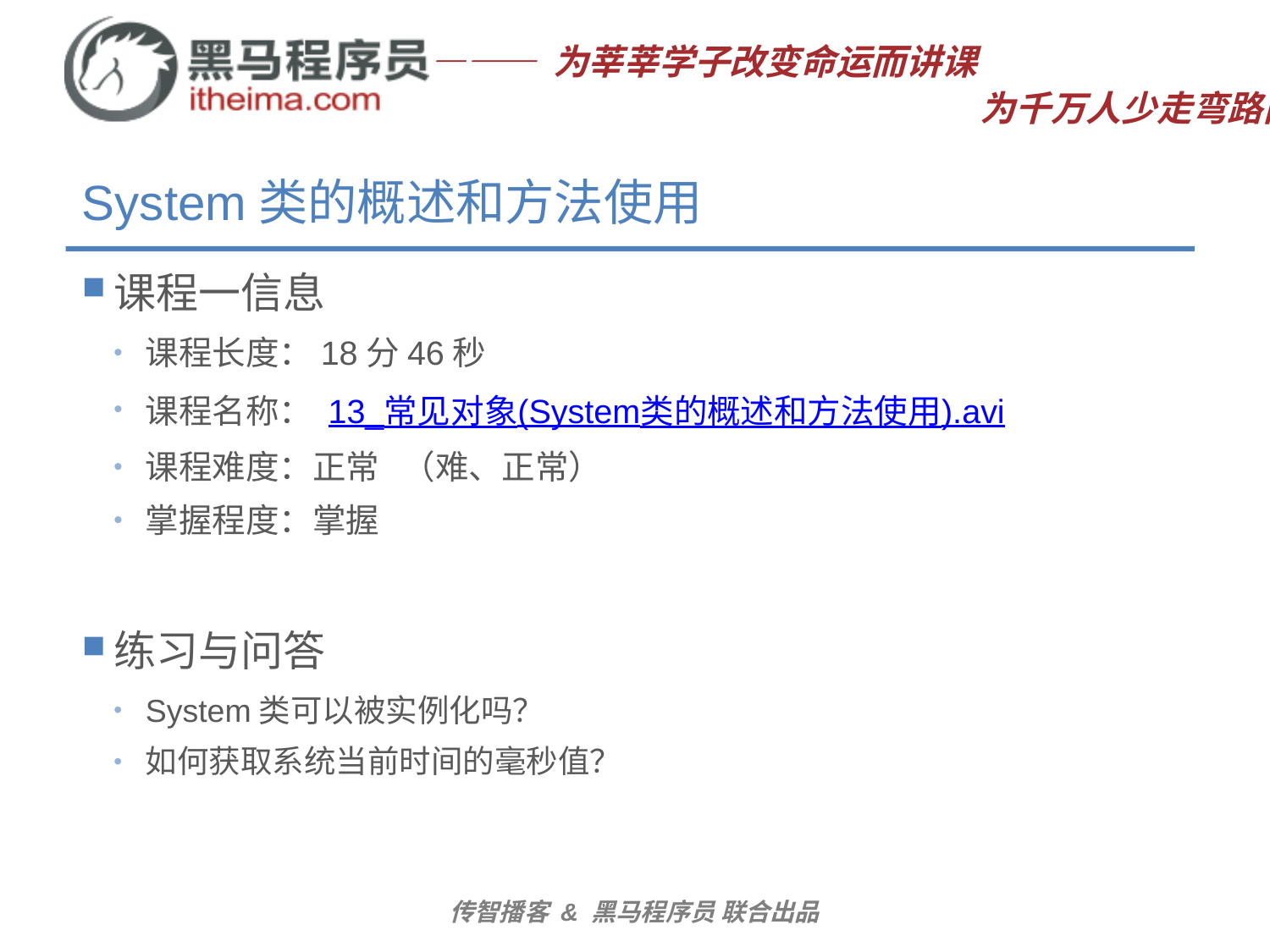

# System类的概述和方法使用
课程一信息
课程长度：18分46秒
课程名称： 13_常见对象(System类的概述和方法使用).avi
课程难度：正常   （难、正常）
掌握程度：掌握

练习与问答
System类可以被实例化吗？
如何获取系统当前时间的毫秒值？